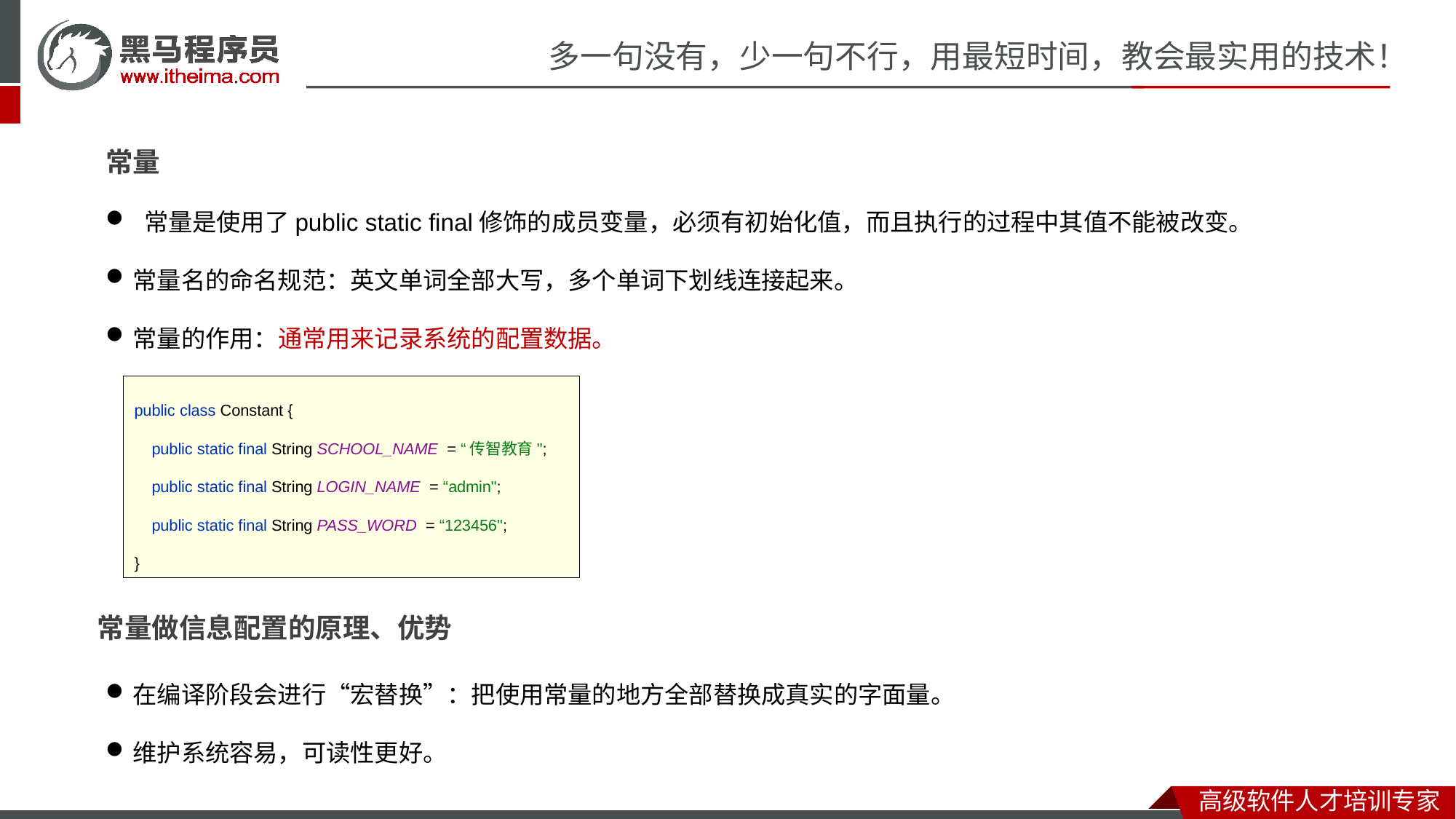

常量
 常量是使用了public static final修饰的成员变量，必须有初始化值，而且执行的过程中其值不能被改变。
常量名的命名规范：英文单词全部大写，多个单词下划线连接起来。
常量的作用：通常用来记录系统的配置数据。
public class Constant {
    public static final String SCHOOL_NAME  = “传智教育";
    public static final String LOGIN_NAME  = “admin";
    public static final String PASS_WORD  = “123456";
}
常量做信息配置的原理、优势
在编译阶段会进行“宏替换”：把使用常量的地方全部替换成真实的字面量。
维护系统容易，可读性更好。